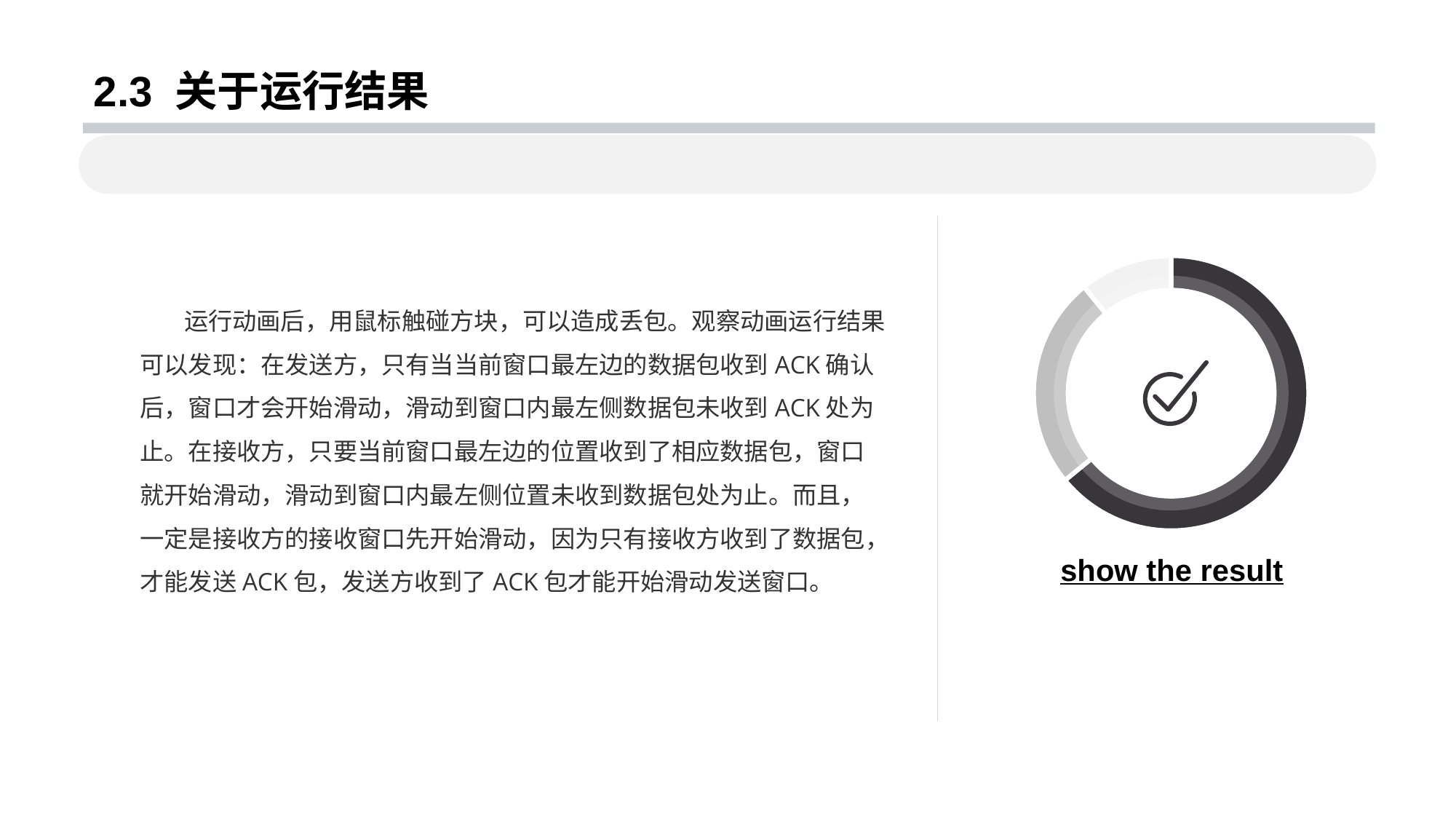

# 2.3 关于运行结果

          运行动画后，用鼠标触碰方块，可以造成丢包。观察动画运行结果可以发现：在发送方，只有当当前窗口最左边的数据包收到ACK确认后，窗口才会开始滑动，滑动到窗口内最左侧数据包未收到ACK处为止。在接收方，只要当前窗口最左边的位置收到了相应数据包，窗口就开始滑动，滑动到窗口内最左侧位置未收到数据包处为止。而且，一定是接收方的接收窗口先开始滑动，因为只有接收方收到了数据包，才能发送ACK包，发送方收到了ACK包才能开始滑动发送窗口。
show the result